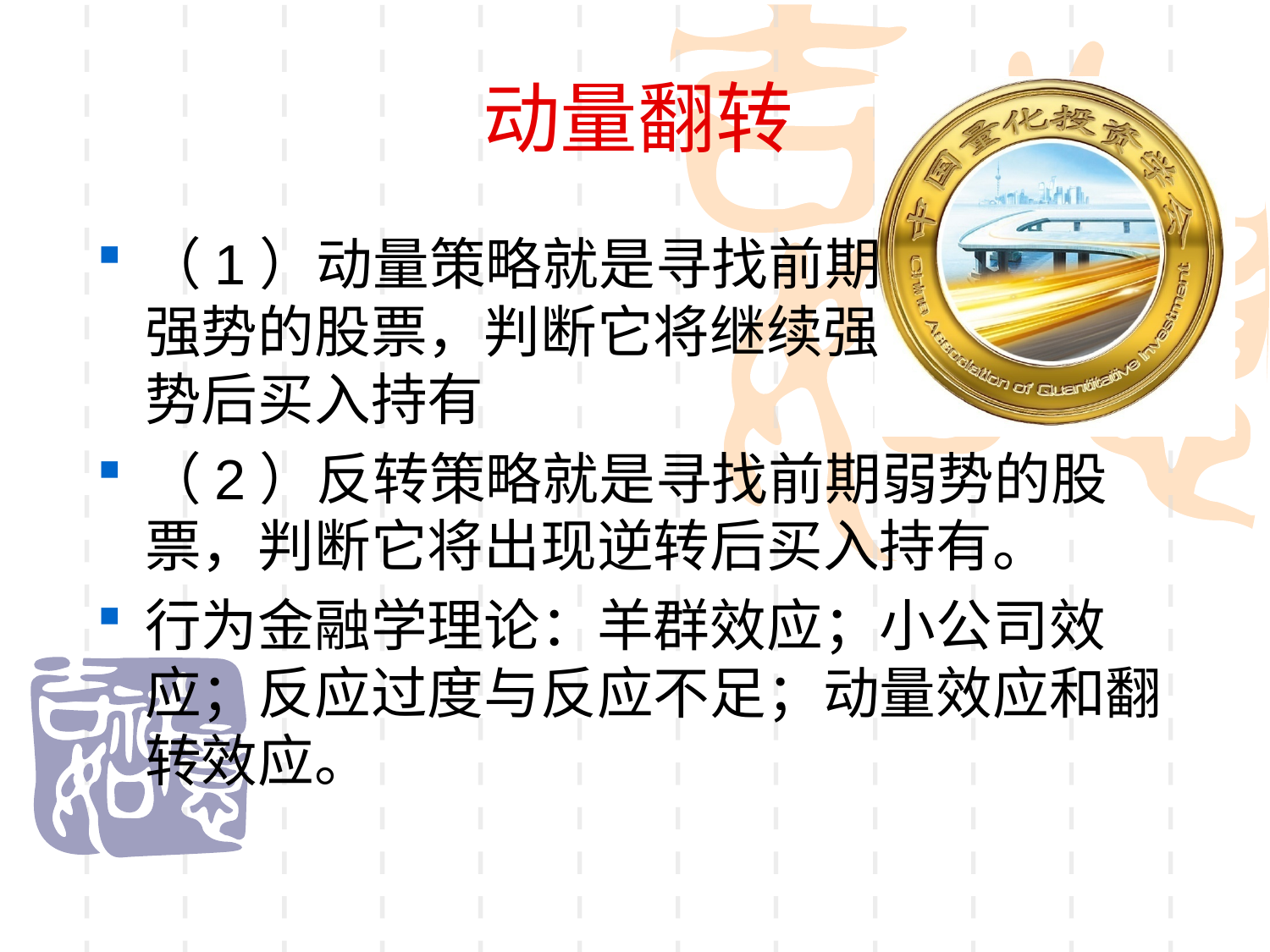

（1）动量策略就是寻找前期
强势的股票，判断它将继续强
势后买入持有
（2）反转策略就是寻找前期弱势的股票，判断它将出现逆转后买入持有。
行为金融学理论：羊群效应；小公司效应；反应过度与反应不足；动量效应和翻转效应。
动量翻转